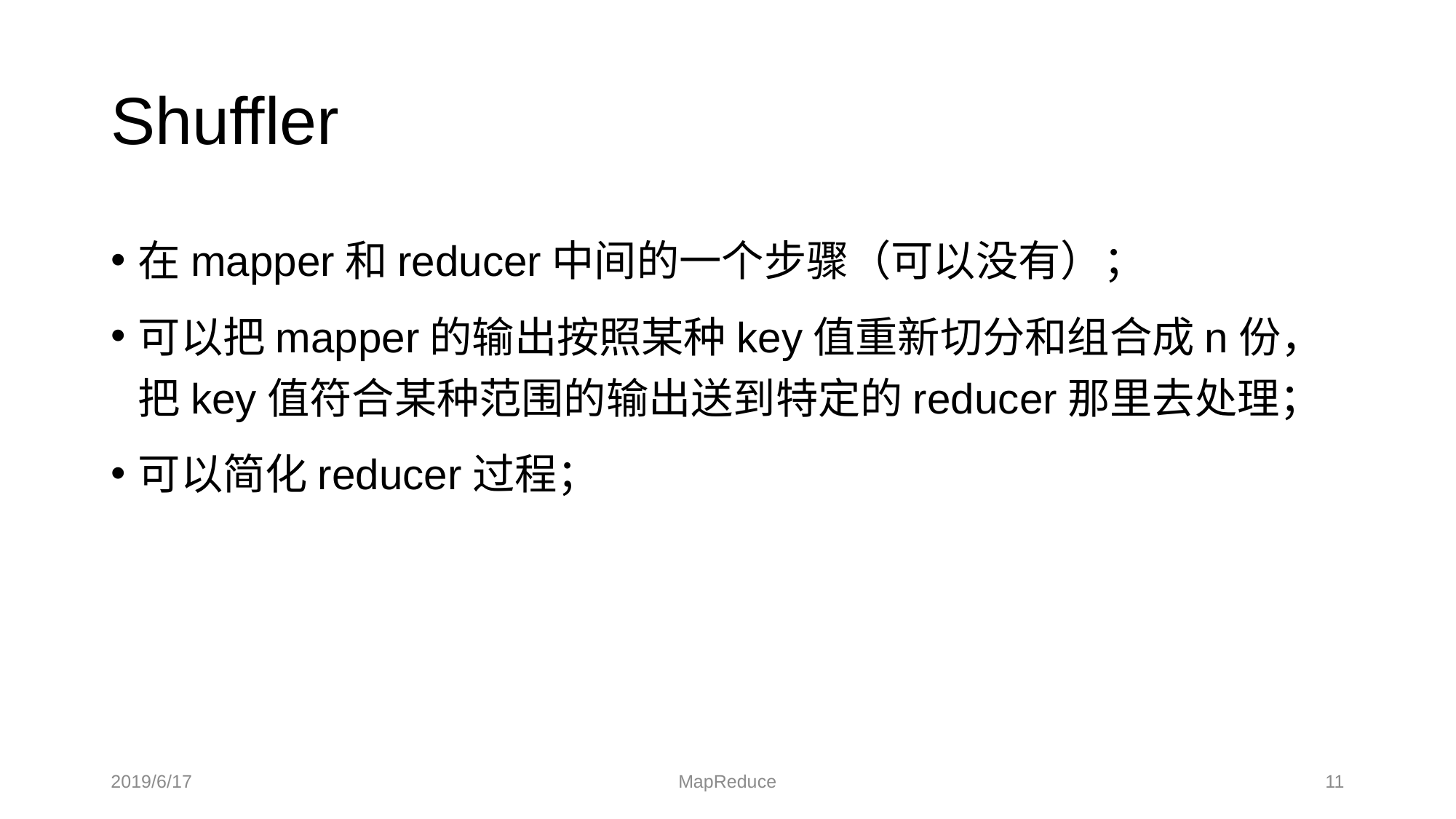

# Shuffler
在mapper和reducer中间的一个步骤（可以没有）；
可以把mapper的输出按照某种key值重新切分和组合成n份，把key值符合某种范围的输出送到特定的reducer那里去处理；
可以简化reducer过程；

2019/6/17
MapReduce
11